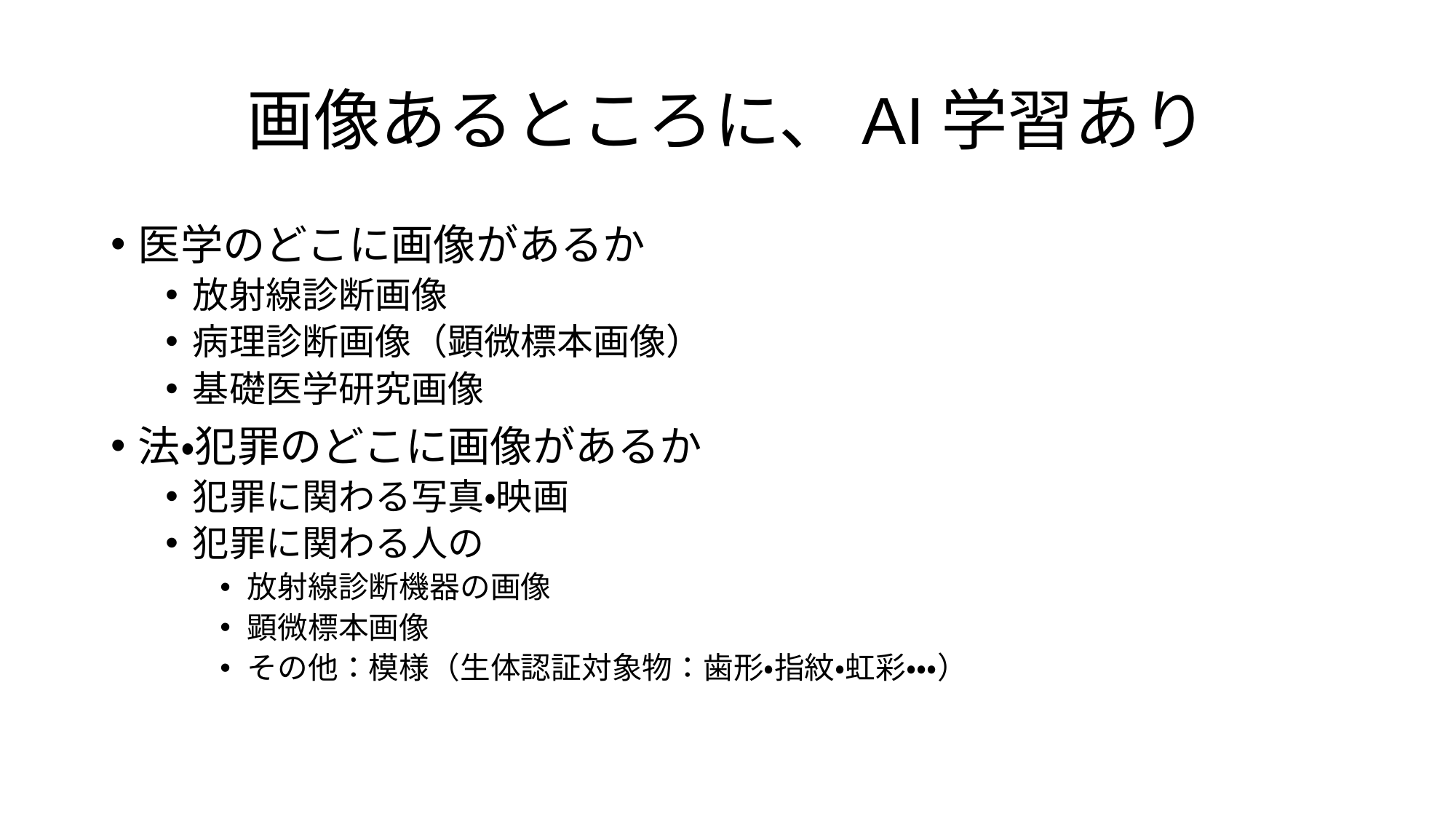

# 画像あるところに、AI学習あり
医学のどこに画像があるか
放射線診断画像
病理診断画像（顕微標本画像）
基礎医学研究画像
法・犯罪のどこに画像があるか
犯罪に関わる写真・映画
犯罪に関わる人の
放射線診断機器の画像
顕微標本画像
その他：模様（生体認証対象物：歯形・指紋・虹彩・・・）